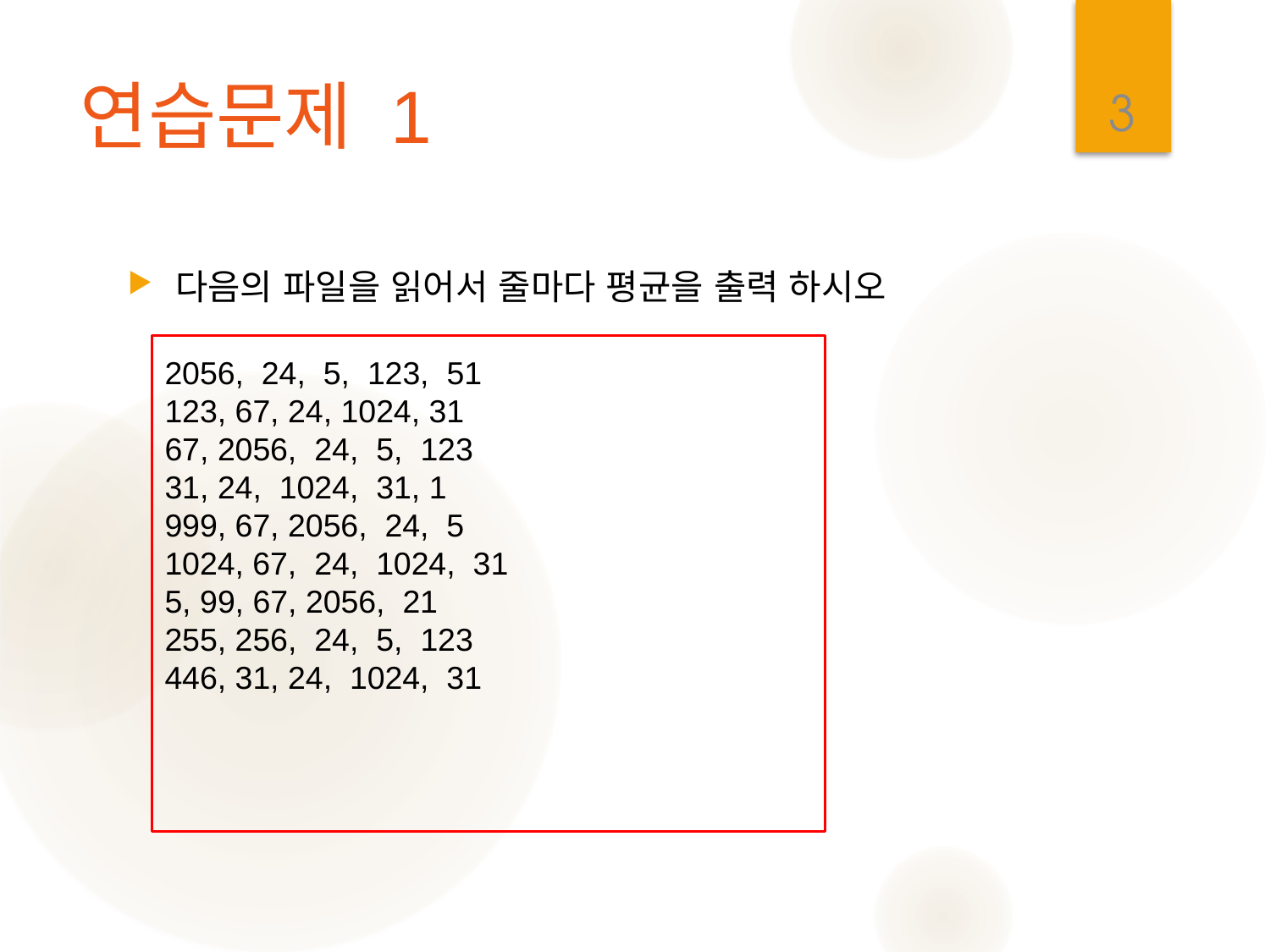

3
# 연습문제 1
다음의 파일을 읽어서 줄마다 평균을 출력 하시오

2056,  24,  5,  123,  51
123, 67, 24, 1024, 31
67, 2056,  24,  5,  123
31, 24,  1024,  31, 1
999, 67, 2056,  24,  5
1024, 67,  24,  1024,  31
5, 99, 67, 2056,  21
255, 256,  24,  5,  123
446, 31, 24,  1024,  31